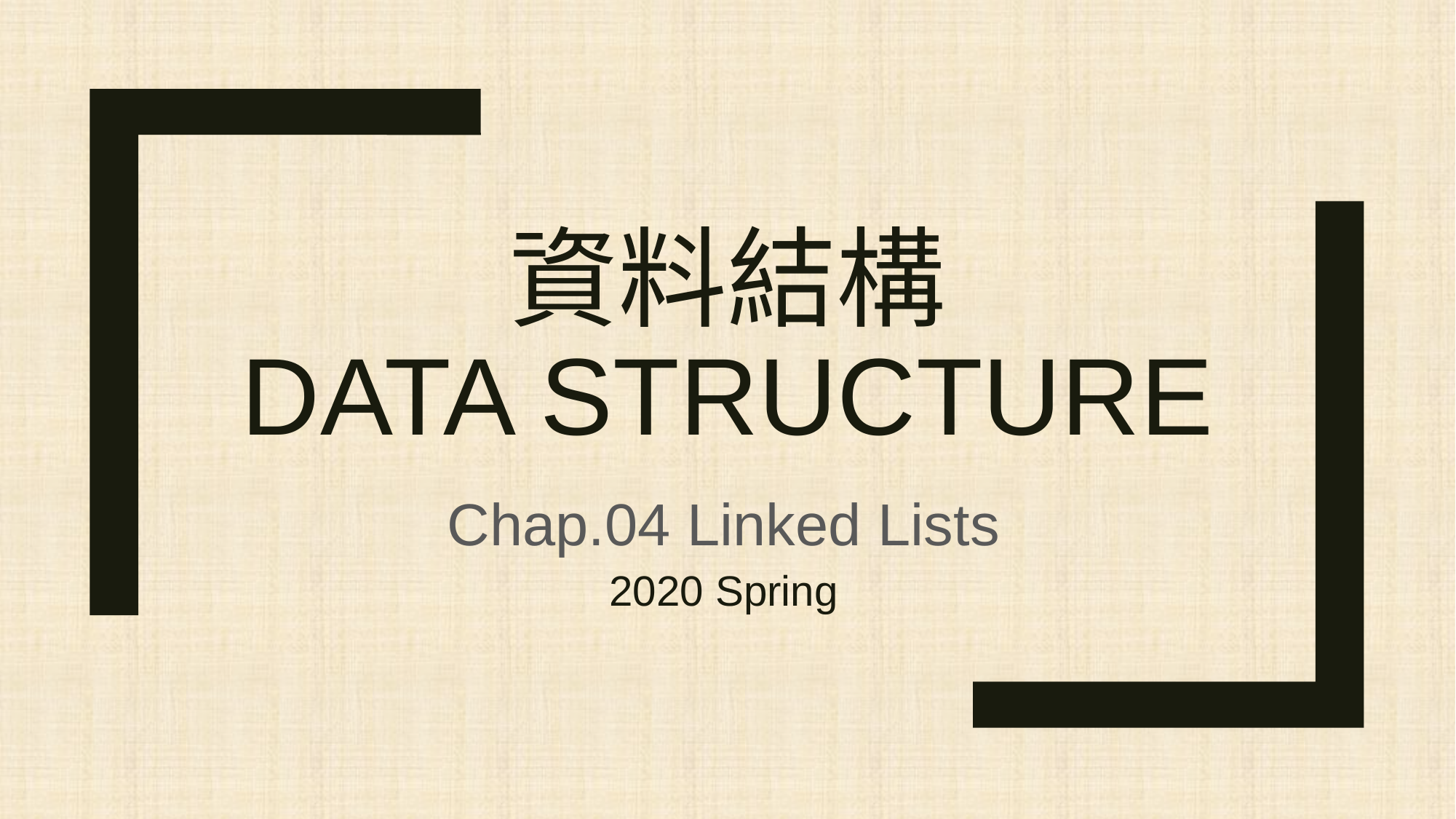

# 資料結構 Data Structure
Chap.04 Linked Lists
2020 Spring